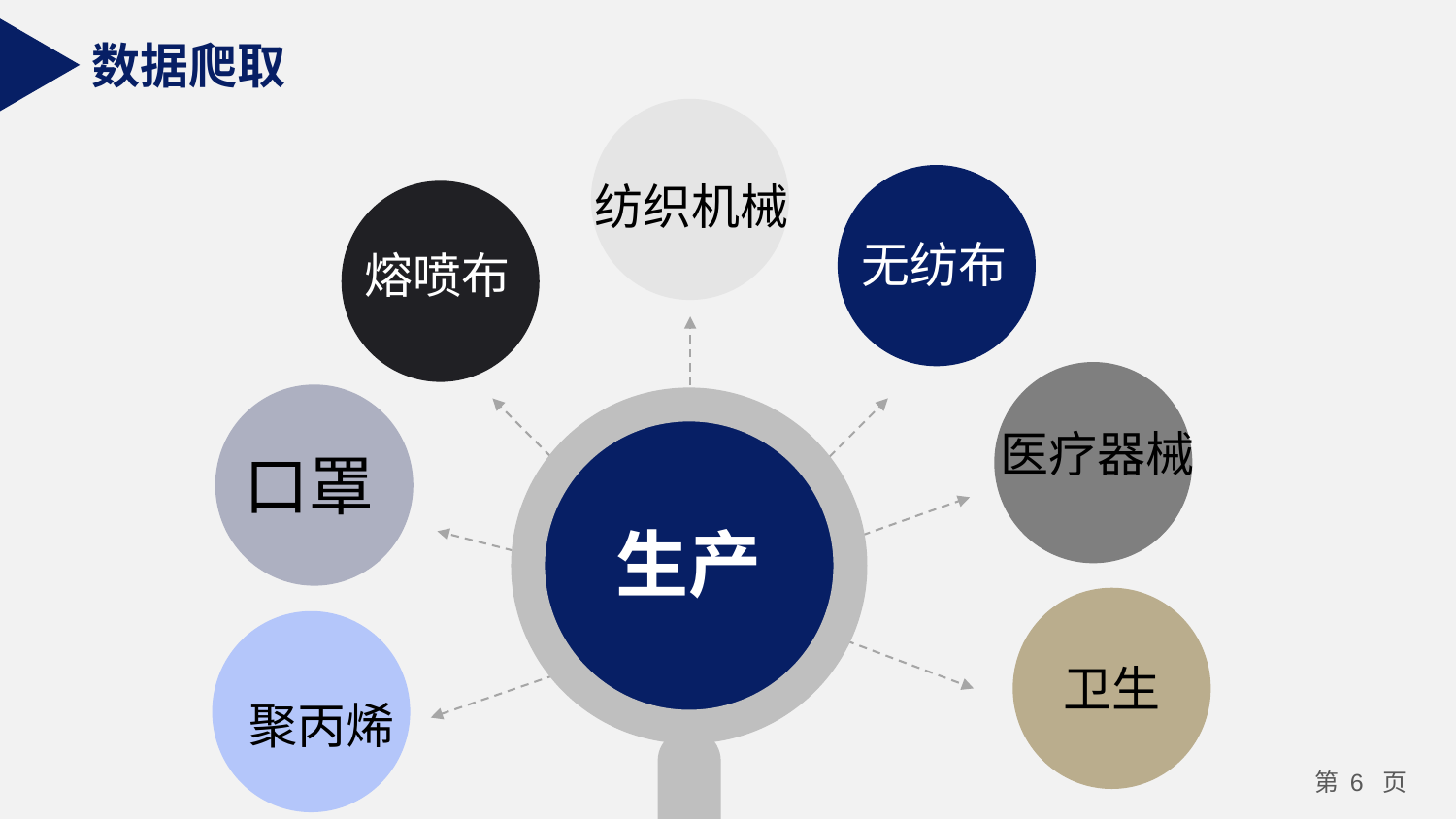

数据爬取

无纺布
纺织机械

熔喷布

口罩

医疗器械
生产

卫生
聚丙烯